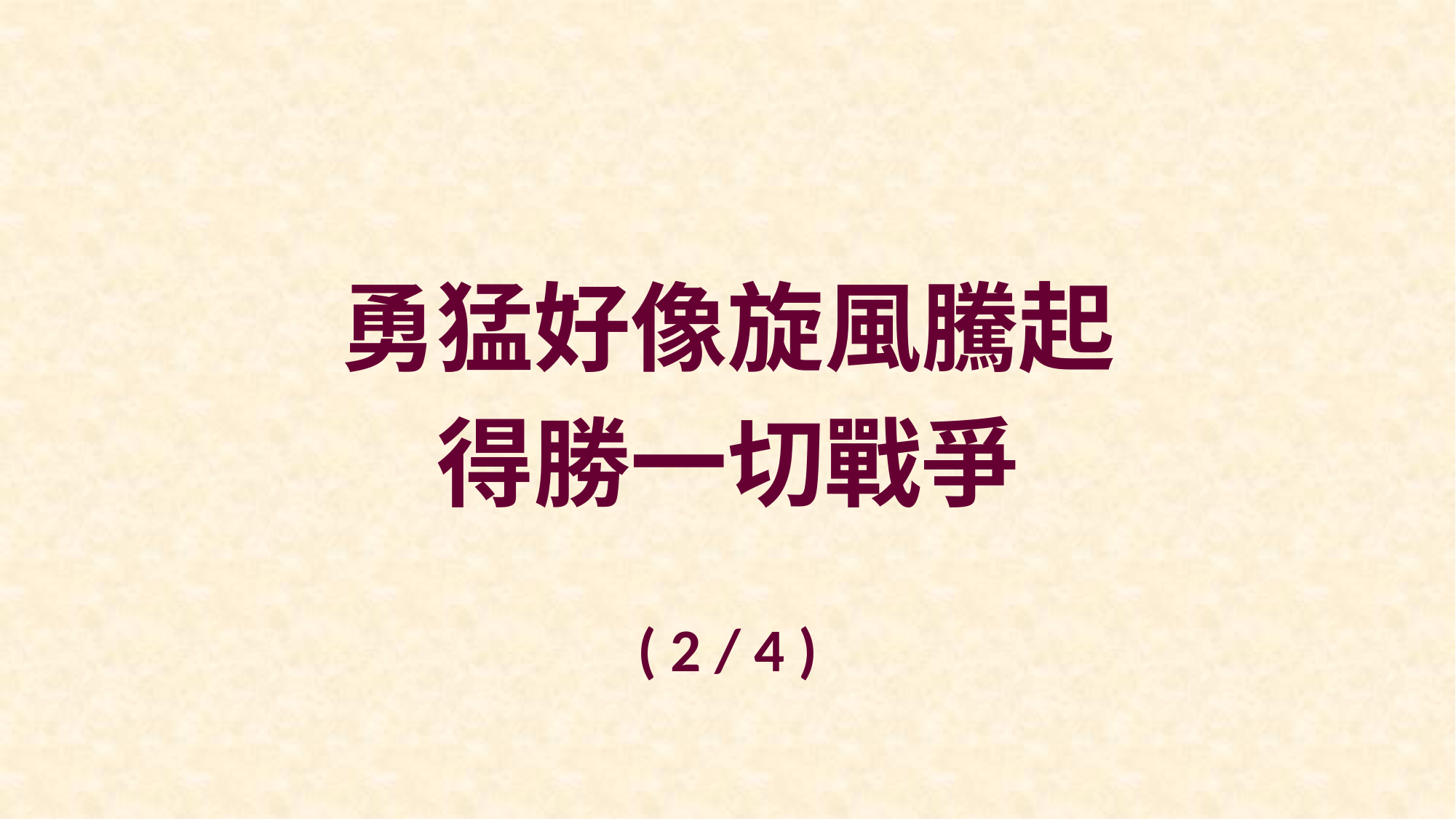

勇猛好像旋風騰起
得勝一切戰爭
( 2 / 4 )